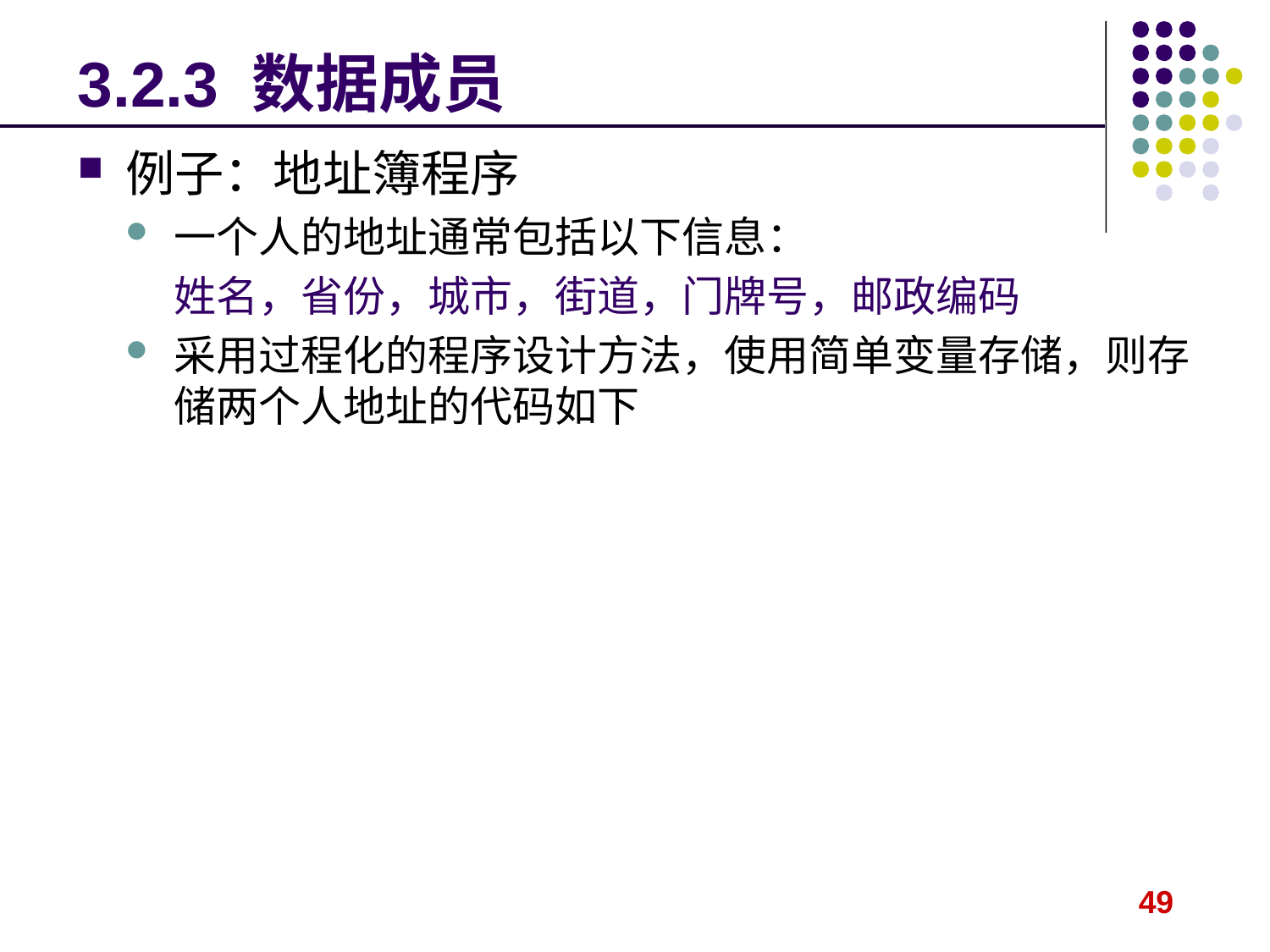

# 3.2.3 数据成员
例子：地址簿程序
一个人的地址通常包括以下信息：
	姓名，省份，城市，街道，门牌号，邮政编码
采用过程化的程序设计方法，使用简单变量存储，则存储两个人地址的代码如下